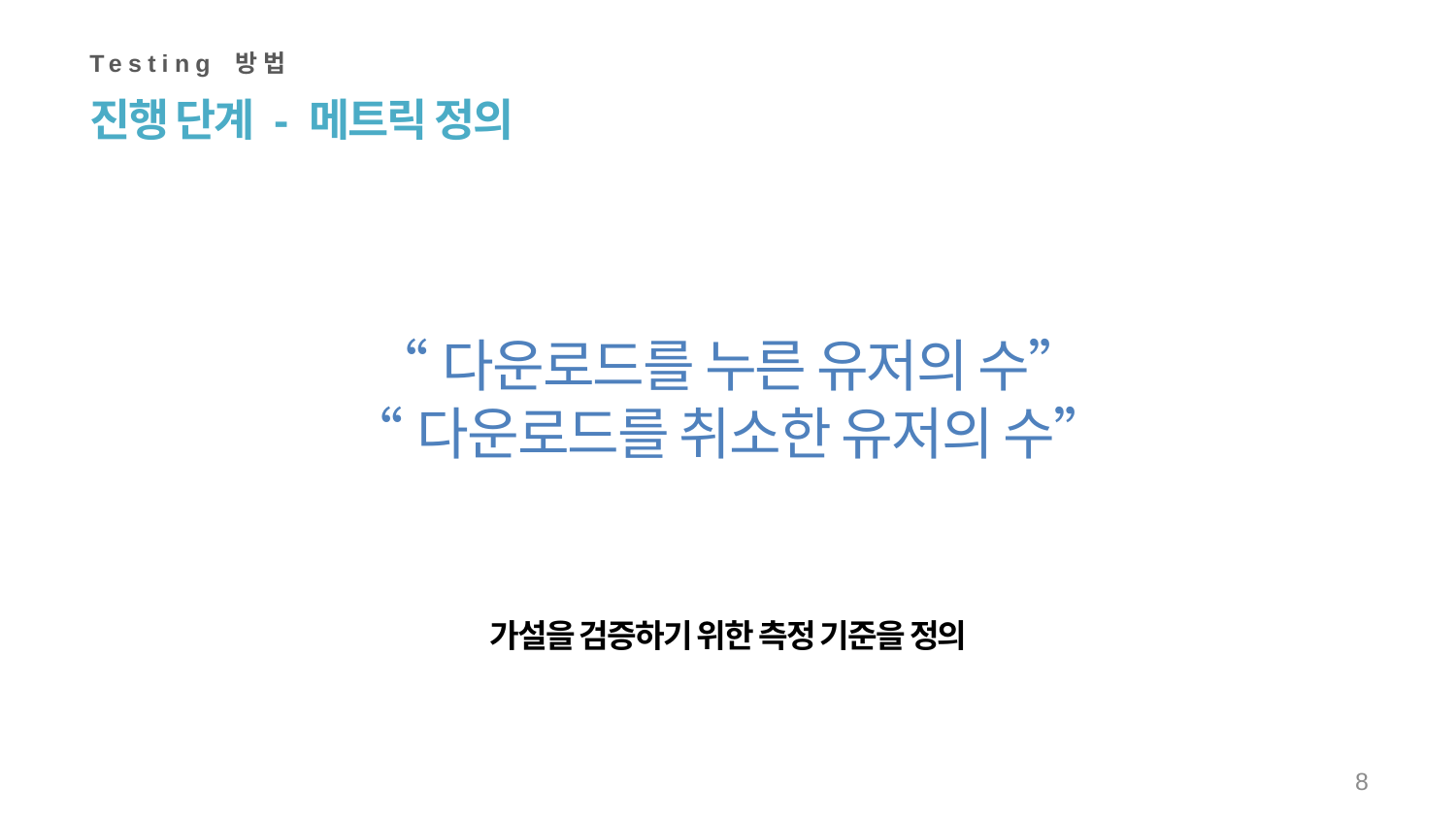

Testing 방법
진행 단계 - 메트릭 정의
“다운로드를 누른 유저의 수”
“다운로드를 취소한 유저의 수”
가설을 검증하기 위한 측정 기준을 정의
8